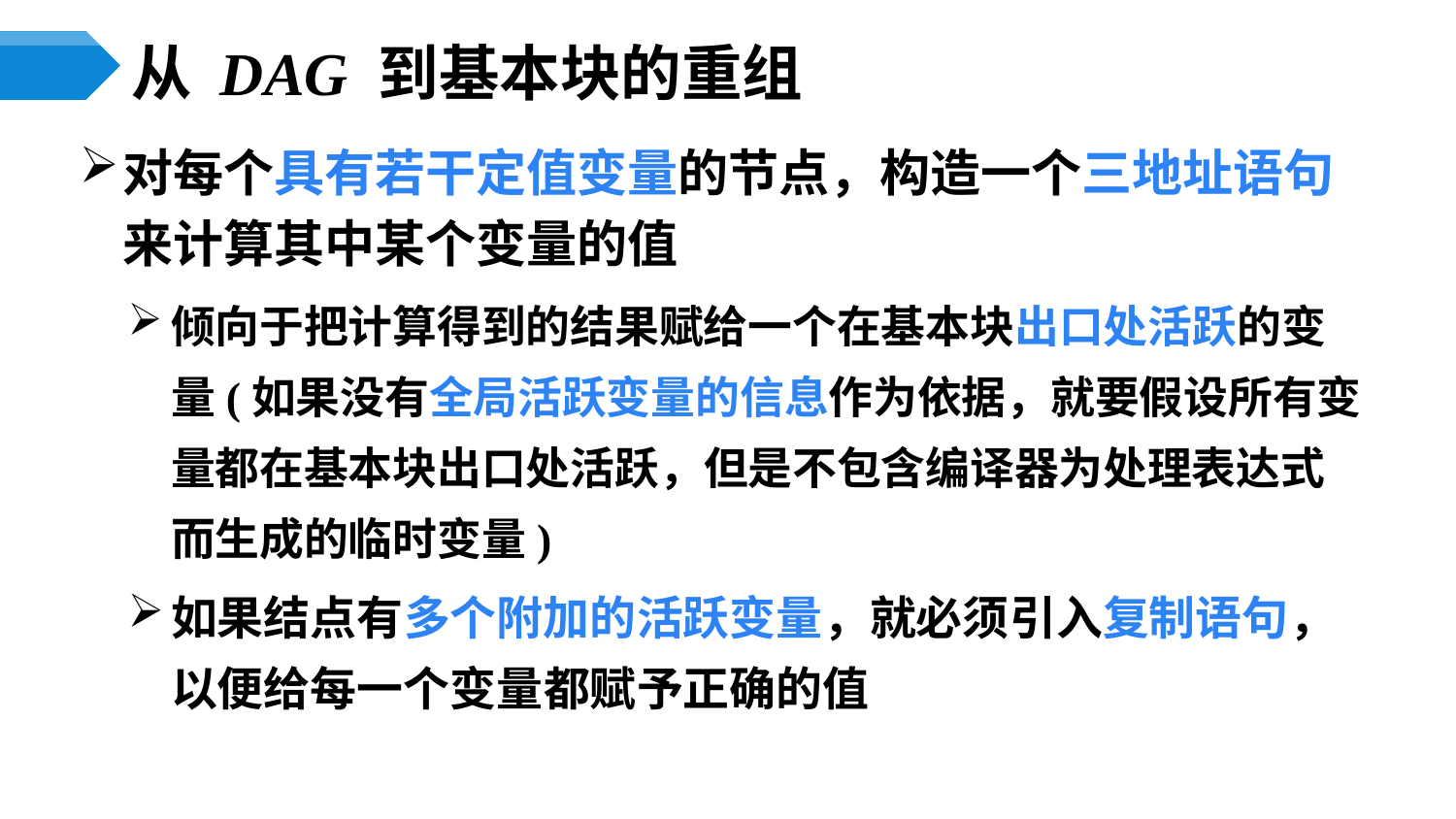

# 从 DAG 到基本块的重组
对每个具有若干定值变量的节点，构造一个三地址语句来计算其中某个变量的值
倾向于把计算得到的结果赋给一个在基本块出口处活跃的变量(如果没有全局活跃变量的信息作为依据，就要假设所有变量都在基本块出口处活跃，但是不包含编译器为处理表达式而生成的临时变量)
如果结点有多个附加的活跃变量，就必须引入复制语句，以便给每一个变量都赋予正确的值